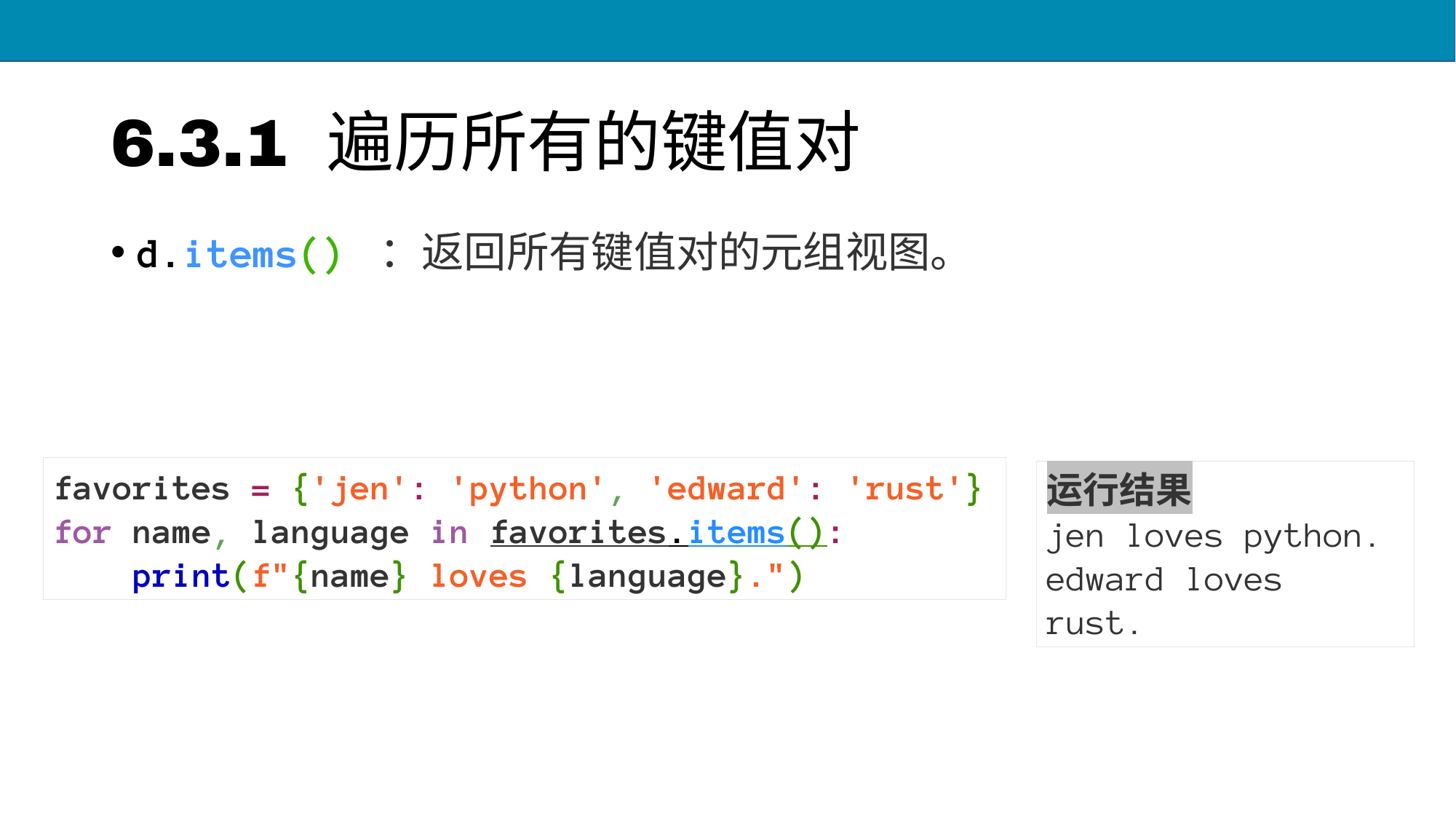

# 6.3.1 遍历所有的键值对
d.items() ：返回所有键值对的元组视图。
favorites = {'jen': 'python', 'edward': 'rust'}
for name, language in favorites.items():
    print(f"{name} loves {language}.")
运行结果
jen loves python.
edward loves rust.